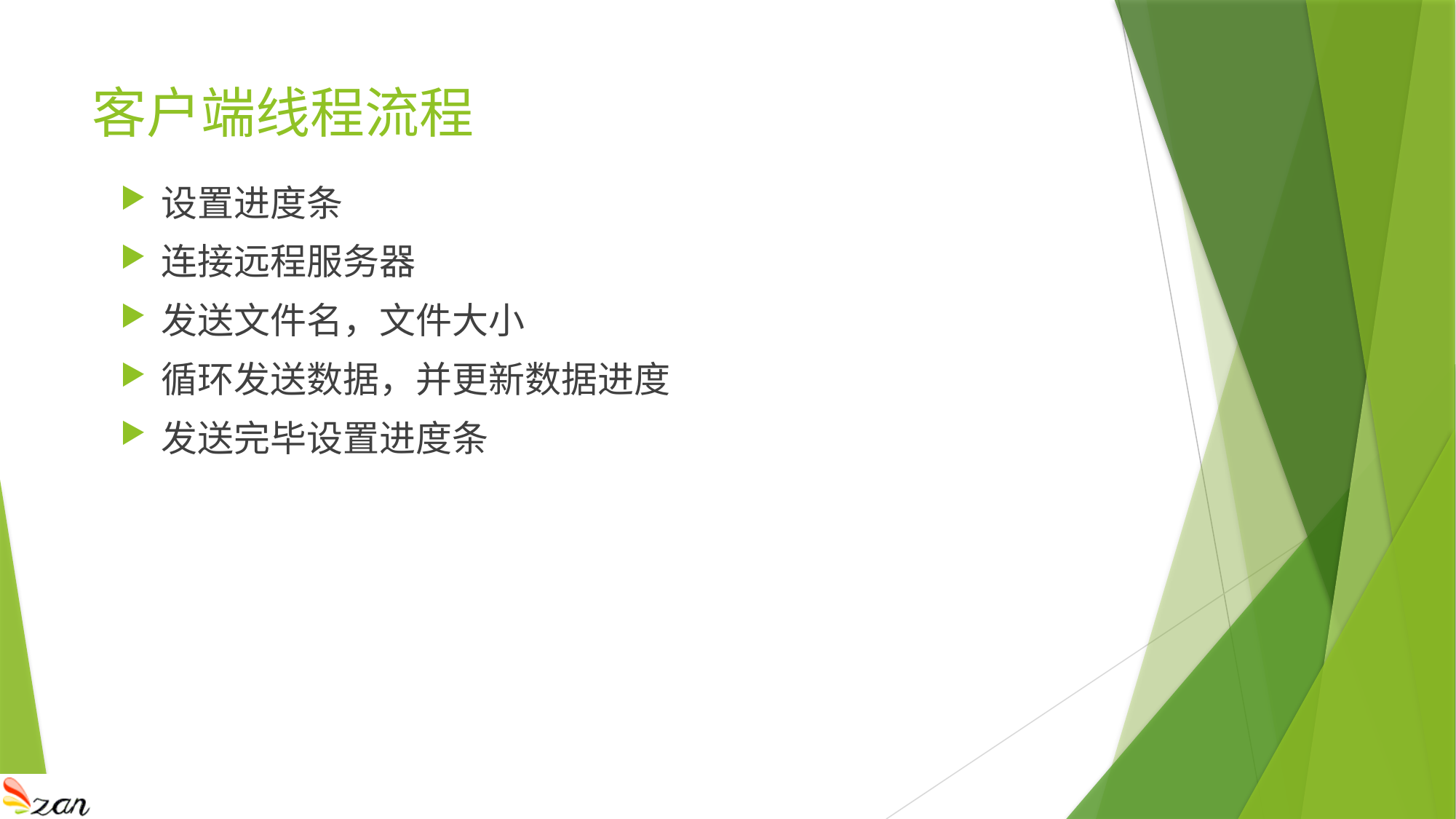

# 客户端线程流程
设置进度条
连接远程服务器
发送文件名，文件大小
循环发送数据，并更新数据进度
发送完毕设置进度条